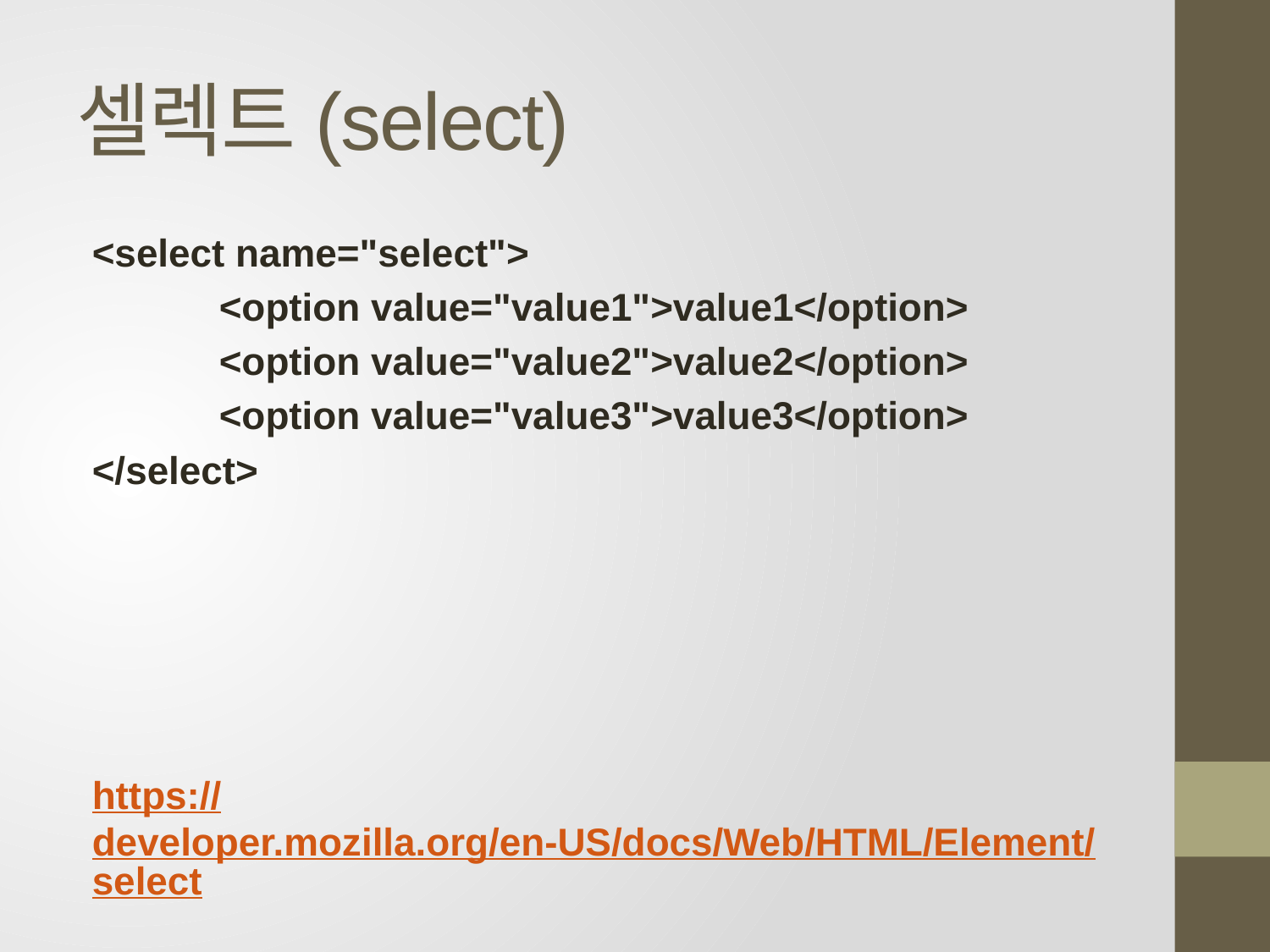

# 셀렉트(select)
<select name="select">
	<option value="value1">value1</option>
	<option value="value2">value2</option>
	<option value="value3">value3</option>
</select>

https://developer.mozilla.org/en-US/docs/Web/HTML/Element/select